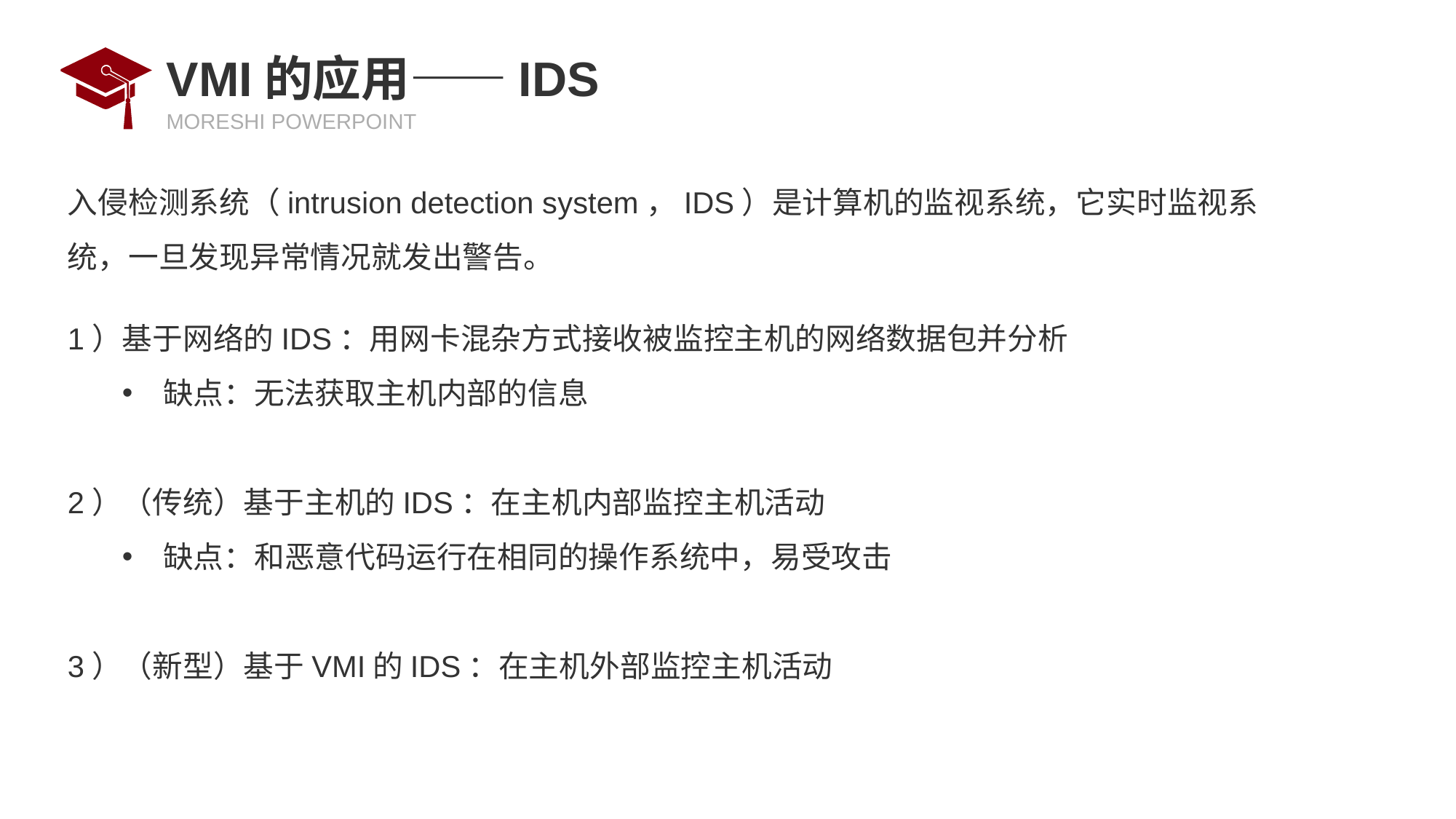

# VMI的应用——IDS
入侵检测系统（intrusion detection system，IDS）是计算机的监视系统，它实时监视系统，一旦发现异常情况就发出警告。
1）基于网络的IDS：用网卡混杂方式接收被监控主机的网络数据包并分析
缺点：无法获取主机内部的信息

2）（传统）基于主机的IDS：在主机内部监控主机活动
缺点：和恶意代码运行在相同的操作系统中，易受攻击

3）（新型）基于VMI的IDS：在主机外部监控主机活动